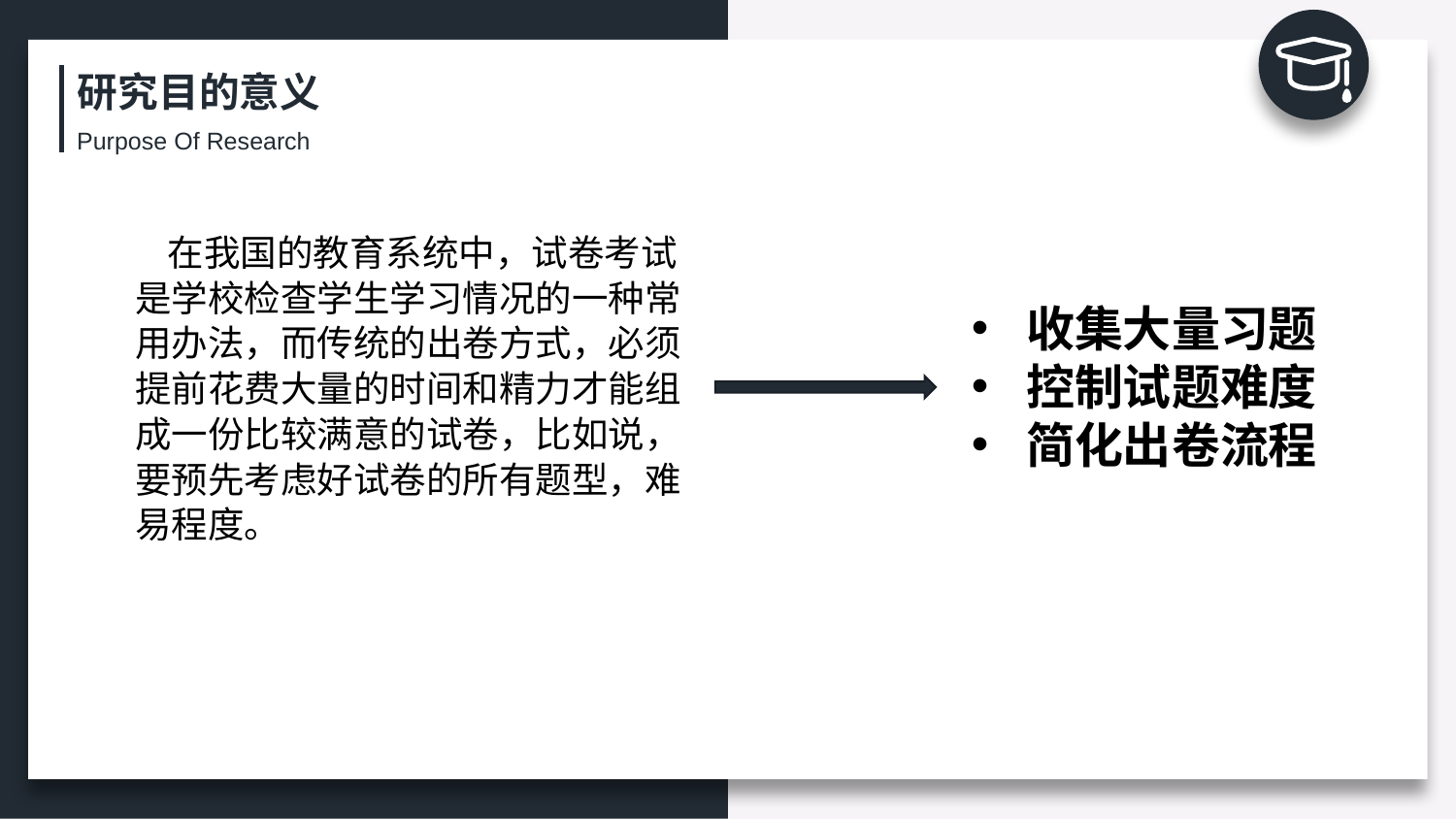

研究目的意义
Purpose Of Research
在我国的教育系统中，试卷考试是学校检查学生学习情况的一种常用办法，而传统的出卷方式，必须提前花费大量的时间和精力才能组成一份比较满意的试卷，比如说，要预先考虑好试卷的所有题型，难易程度。
收集大量习题
控制试题难度
简化出卷流程